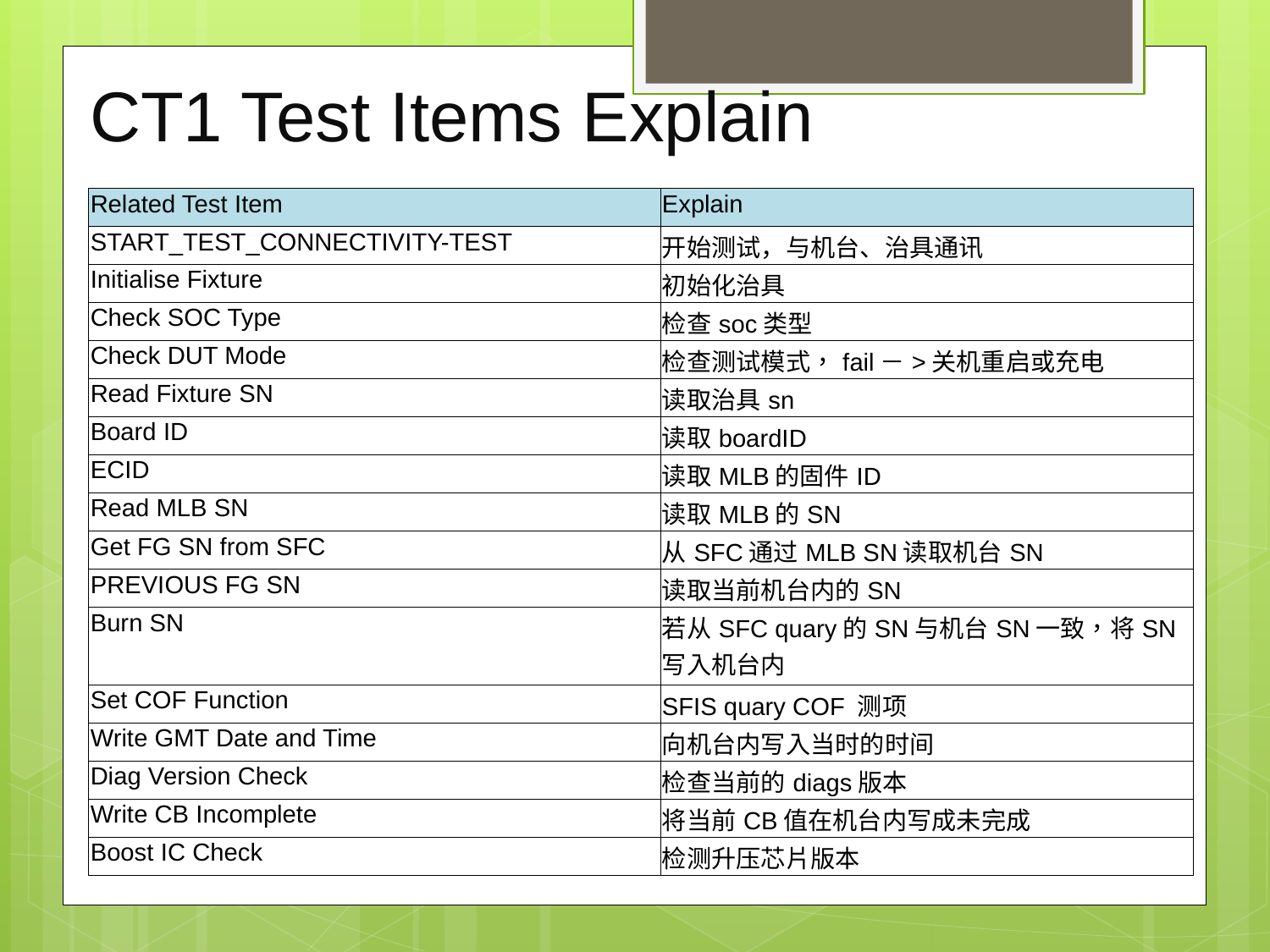

# CT1 Test Items Explain
| Related Test Item | Explain |
| --- | --- |
| START\_TEST\_CONNECTIVITY-TEST | 开始测试，与机台、治具通讯 |
| Initialise Fixture | 初始化治具 |
| Check SOC Type | 检查soc类型 |
| Check DUT Mode | 检查测试模式，fail－>关机重启或充电 |
| Read Fixture SN | 读取治具sn |
| Board ID | 读取boardID |
| ECID | 读取MLB的固件ID |
| Read MLB SN | 读取MLB的SN |
| Get FG SN from SFC | 从SFC通过MLB SN读取机台SN |
| PREVIOUS FG SN | 读取当前机台内的SN |
| Burn SN | 若从SFC quary的SN与机台SN一致，将SN写入机台内 |
| Set COF Function | SFIS quary COF 测项 |
| Write GMT Date and Time | 向机台内写入当时的时间 |
| Diag Version Check | 检查当前的diags版本 |
| Write CB Incomplete | 将当前CB值在机台内写成未完成 |
| Boost IC Check | 检测升压芯片版本 |